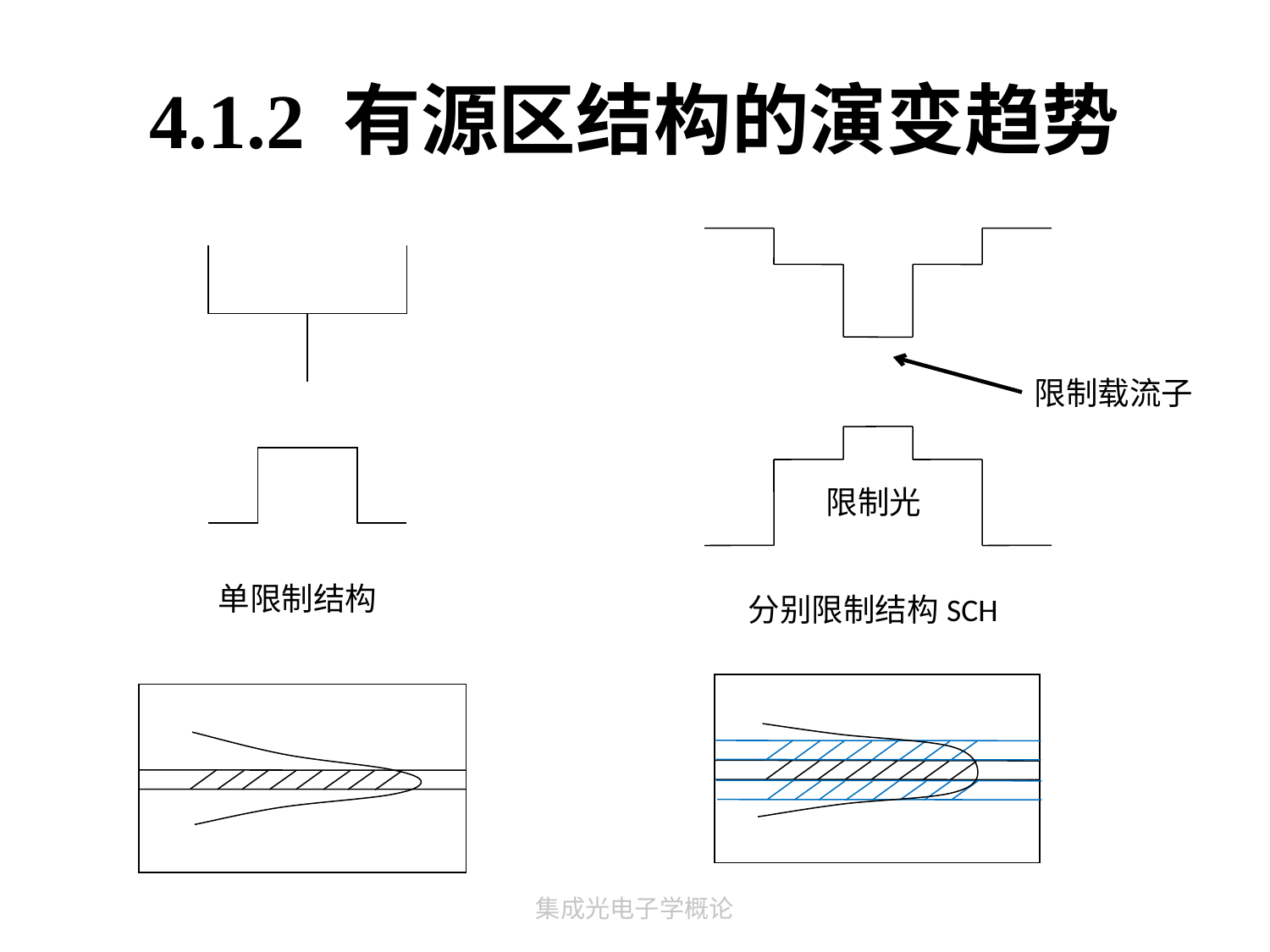

# 4.1.2 有源区结构的演变趋势
限制载流子
限制光
单限制结构
分别限制结构SCH

集成光电子学概论
6